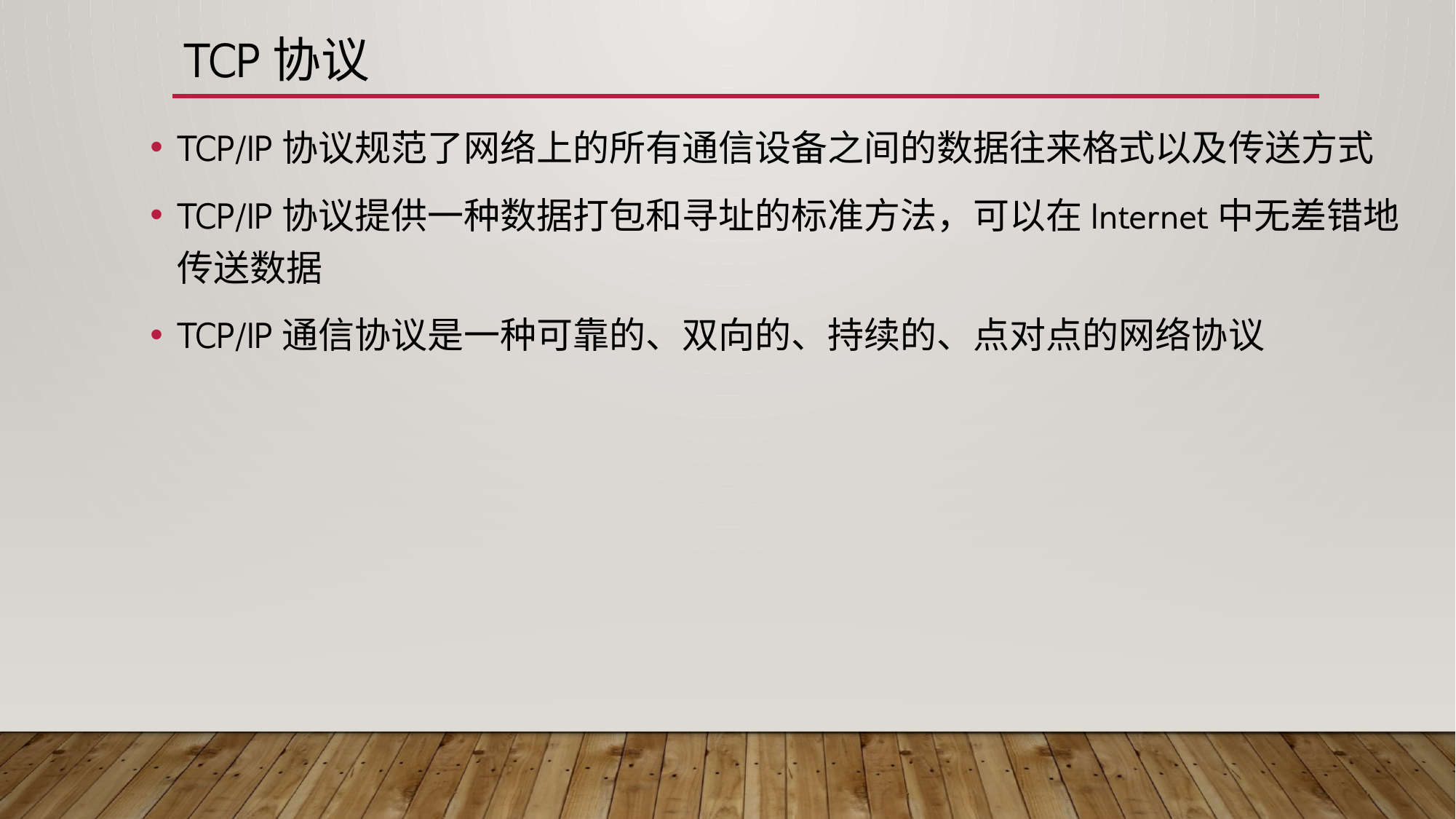

# TCP协议
TCP/IP协议规范了网络上的所有通信设备之间的数据往来格式以及传送方式
TCP/IP协议提供一种数据打包和寻址的标准方法，可以在Internet中无差错地传送数据
TCP/IP通信协议是一种可靠的、双向的、持续的、点对点的网络协议